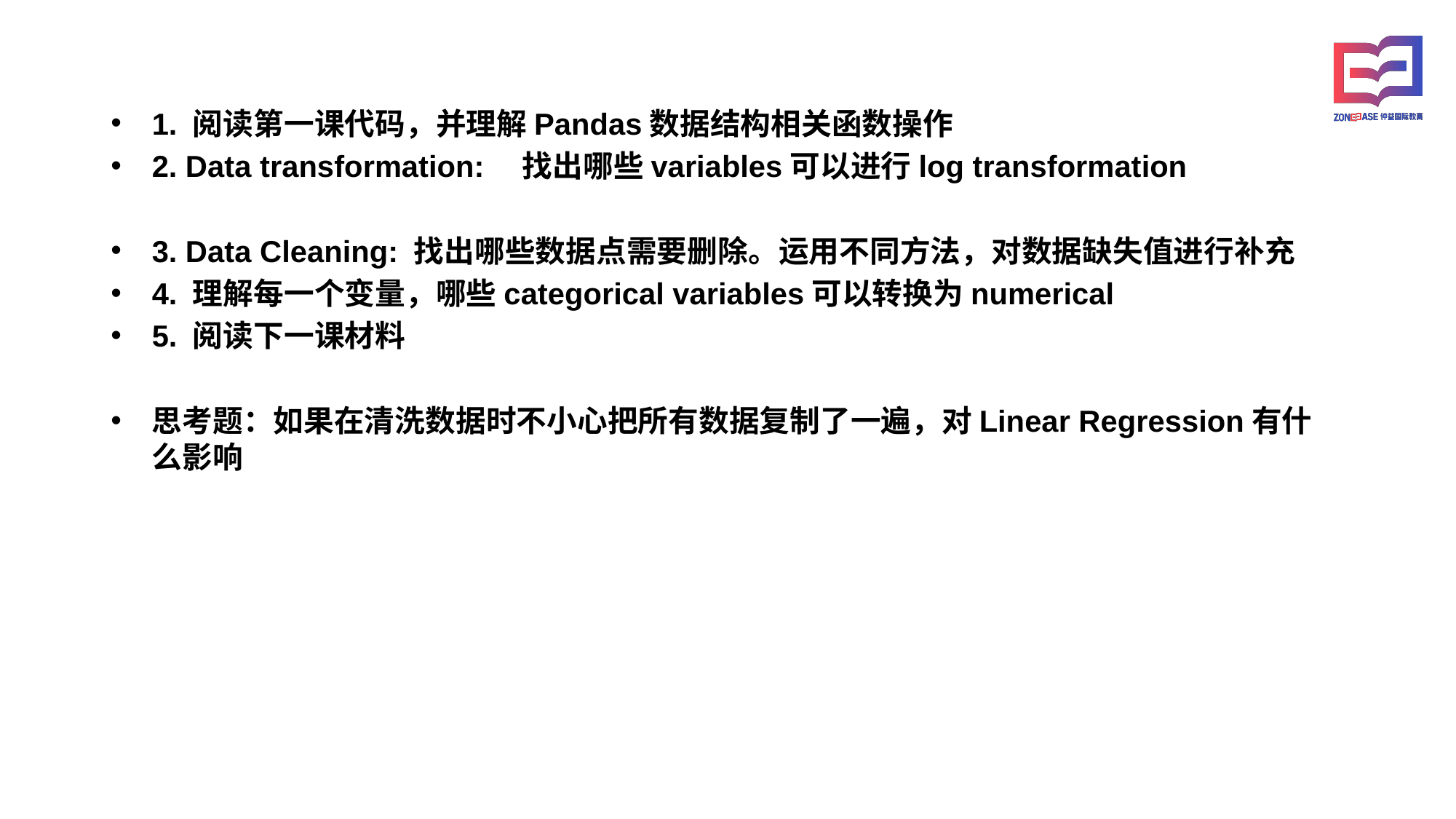

1. 阅读第一课代码，并理解Pandas数据结构相关函数操作
2. Data transformation:　找出哪些variables可以进行log transformation

3. Data Cleaning: 找出哪些数据点需要删除。运用不同方法，对数据缺失值进行补充
4. 理解每一个变量，哪些categorical variables可以转换为numerical
5. 阅读下一课材料

思考题：如果在清洗数据时不小心把所有数据复制了一遍，对Linear Regression有什么影响